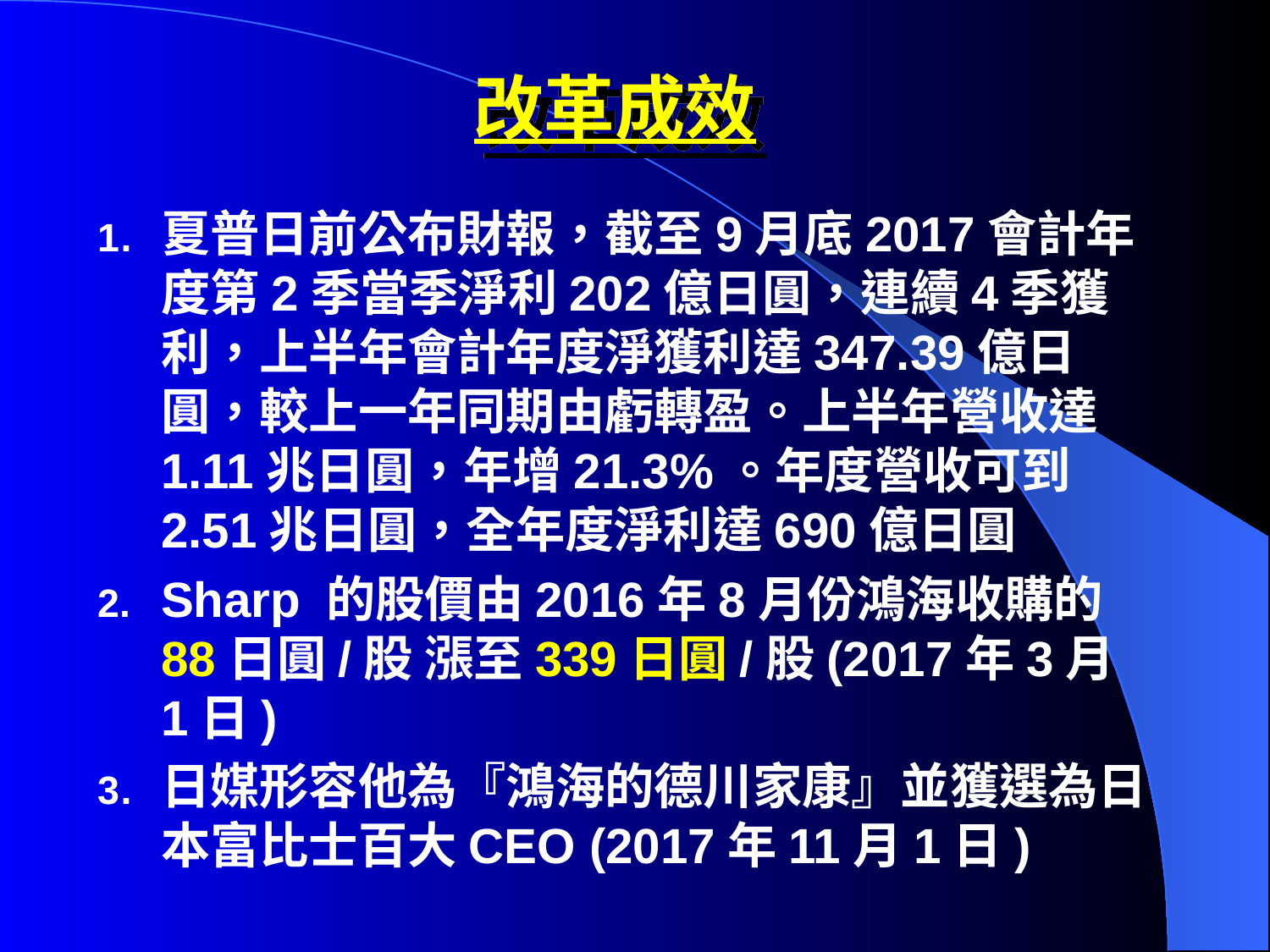

# 改革成效
夏普日前公布財報，截至9月底2017會計年度第2季當季淨利202億日圓，連續4季獲利，上半年會計年度淨獲利達347.39億日圓，較上一年同期由虧轉盈。上半年營收達1.11兆日圓，年增21.3%。年度營收可到2.51兆日圓，全年度淨利達690億日圓
Sharp 的股價由2016年8月份鴻海收購的88日圓/股 漲至339日圓/股(2017年3月1日)
日媒形容他為『鴻海的德川家康』並獲選為日本富比士百大CEO (2017年11月1日)